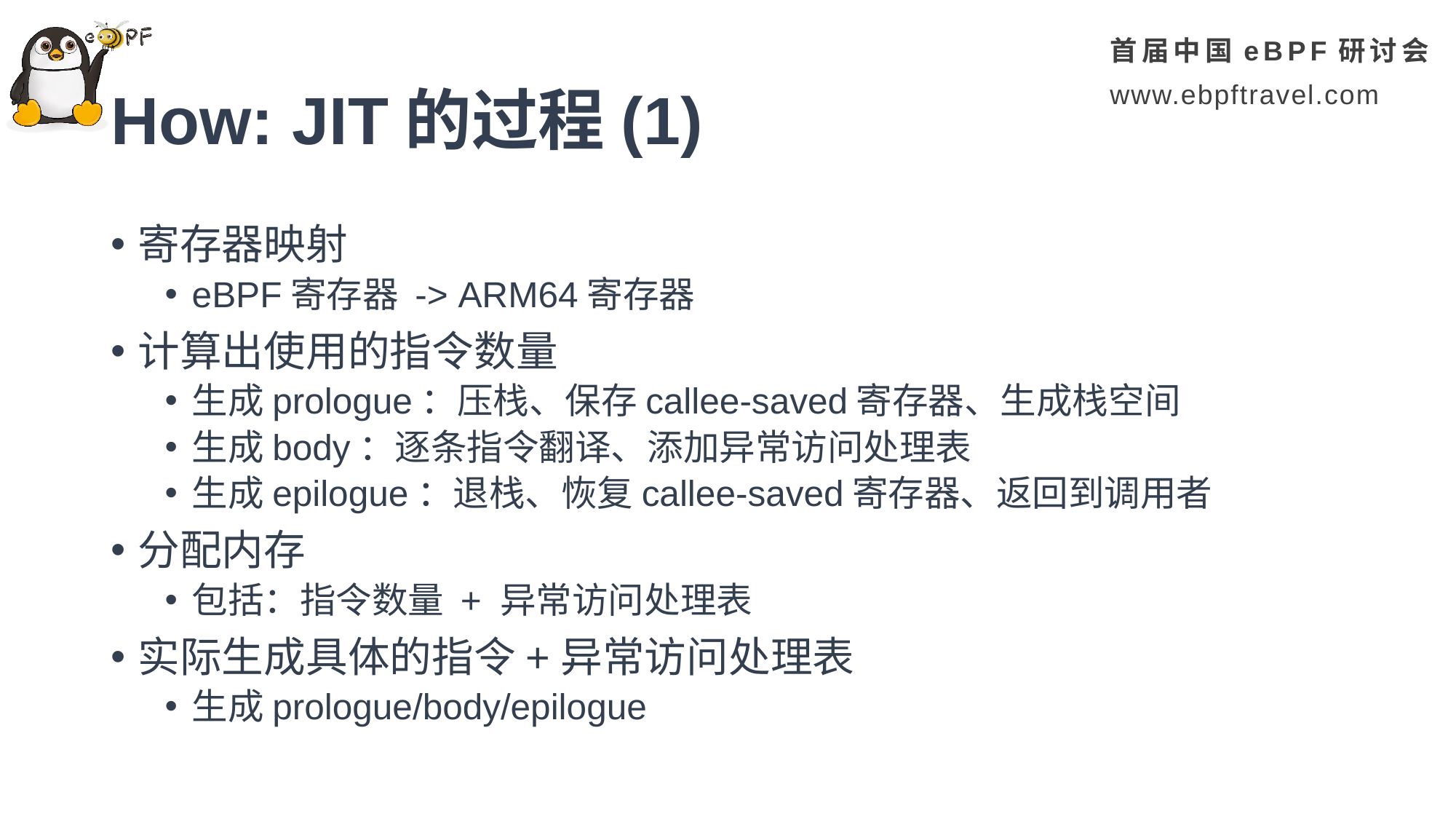

# How: JIT的过程(1)
寄存器映射
eBPF寄存器 -> ARM64寄存器
计算出使用的指令数量
生成prologue：压栈、保存callee-saved寄存器、生成栈空间
生成body：逐条指令翻译、添加异常访问处理表
生成epilogue：退栈、恢复callee-saved寄存器、返回到调用者
分配内存
包括：指令数量 + 异常访问处理表
实际生成具体的指令+异常访问处理表
生成prologue/body/epilogue